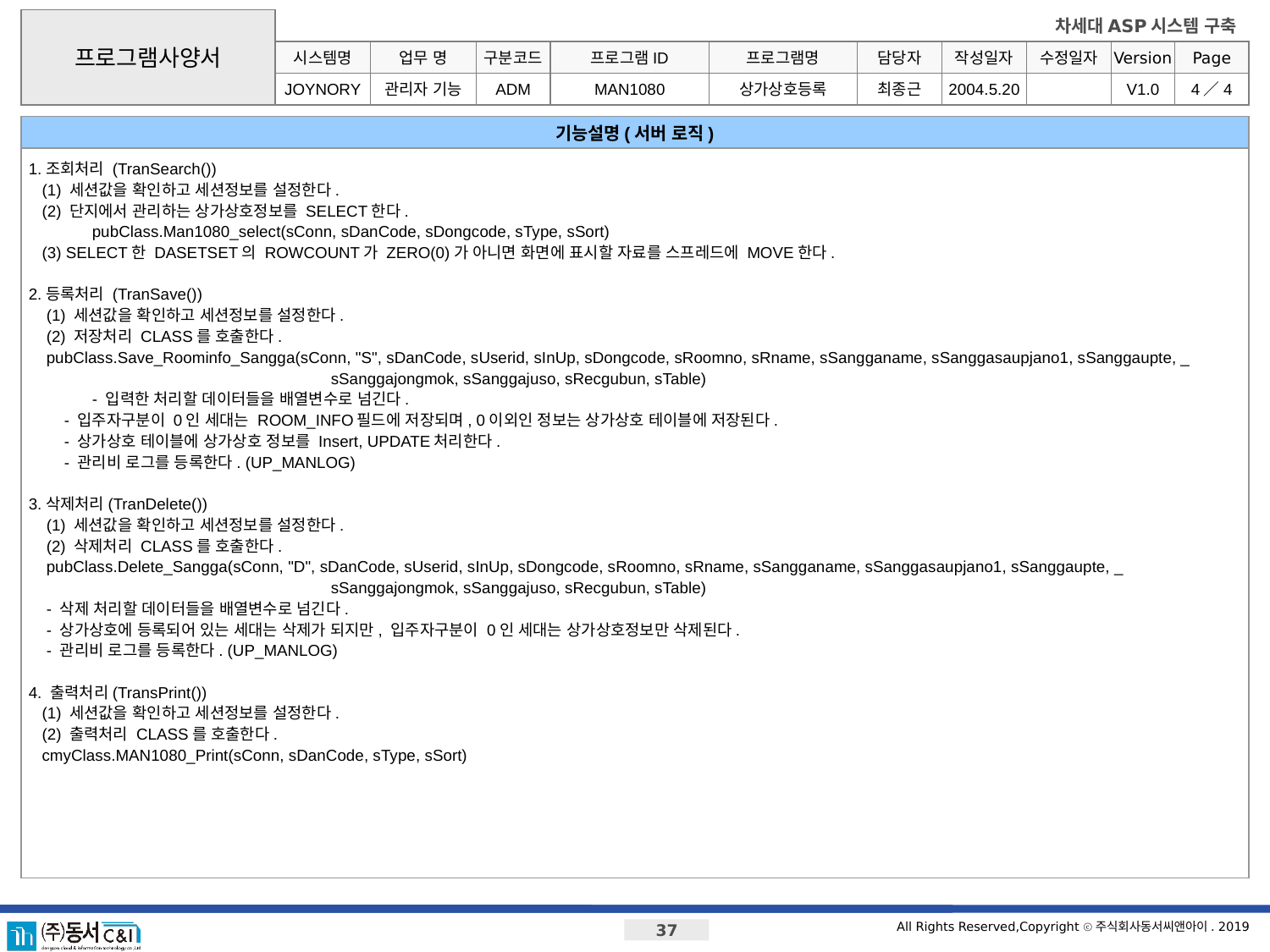

프로그램사양서
시스템명
업무 명
구분코드
프로그램ID
프로그램명
JOYNORY
관리자 기능
ADM
MAN1080
상가상호등록
최종근
2004.5.20

V1.0
4／4
기능설명(서버 로직)
1.조회처리 (TranSearch())
   (1) 세션값을 확인하고 세션정보를 설정한다.
   (2) 단지에서 관리하는 상가상호정보를 SELECT한다.
	pubClass.Man1080_select(sConn, sDanCode, sDongcode, sType, sSort)
   (3) SELECT한 DASETSET의 ROWCOUNT가 ZERO(0)가 아니면 화면에 표시할 자료를 스프레드에 MOVE한다.

2.등록처리 (TranSave())
    (1) 세션값을 확인하고 세션정보를 설정한다.
    (2) 저장처리 CLASS를 호출한다.
    pubClass.Save_Roominfo_Sangga(sConn, "S", sDanCode, sUserid, sInUp, sDongcode, sRoomno, sRname, sSangganame, sSanggasaupjano1, sSanggaupte, _
                                                                    sSanggajongmok, sSanggajuso, sRecgubun, sTable)
 	- 입력한 처리할 데이터들을 배열변수로 넘긴다.
        - 입주자구분이 0인 세대는 ROOM_INFO필드에 저장되며, 0이외인 정보는 상가상호 테이블에 저장된다.
        - 상가상호 테이블에 상가상호 정보를 Insert, UPDATE처리한다.
        - 관리비 로그를 등록한다. (UP_MANLOG)

3.삭제처리(TranDelete())
    (1) 세션값을 확인하고 세션정보를 설정한다.
    (2) 삭제처리 CLASS를 호출한다.
    pubClass.Delete_Sangga(sConn, "D", sDanCode, sUserid, sInUp, sDongcode, sRoomno, sRname, sSangganame, sSanggasaupjano1, sSanggaupte, _
                                                                    sSanggajongmok, sSanggajuso, sRecgubun, sTable)
    - 삭제 처리할 데이터들을 배열변수로 넘긴다.
    - 상가상호에 등록되어 있는 세대는 삭제가 되지만, 입주자구분이 0인 세대는 상가상호정보만 삭제된다.
    - 관리비 로그를 등록한다. (UP_MANLOG)

4. 출력처리(TransPrint())
   (1) 세션값을 확인하고 세션정보를 설정한다.
   (2) 출력처리 CLASS를 호출한다.
   cmyClass.MAN1080_Print(sConn, sDanCode, sType, sSort)